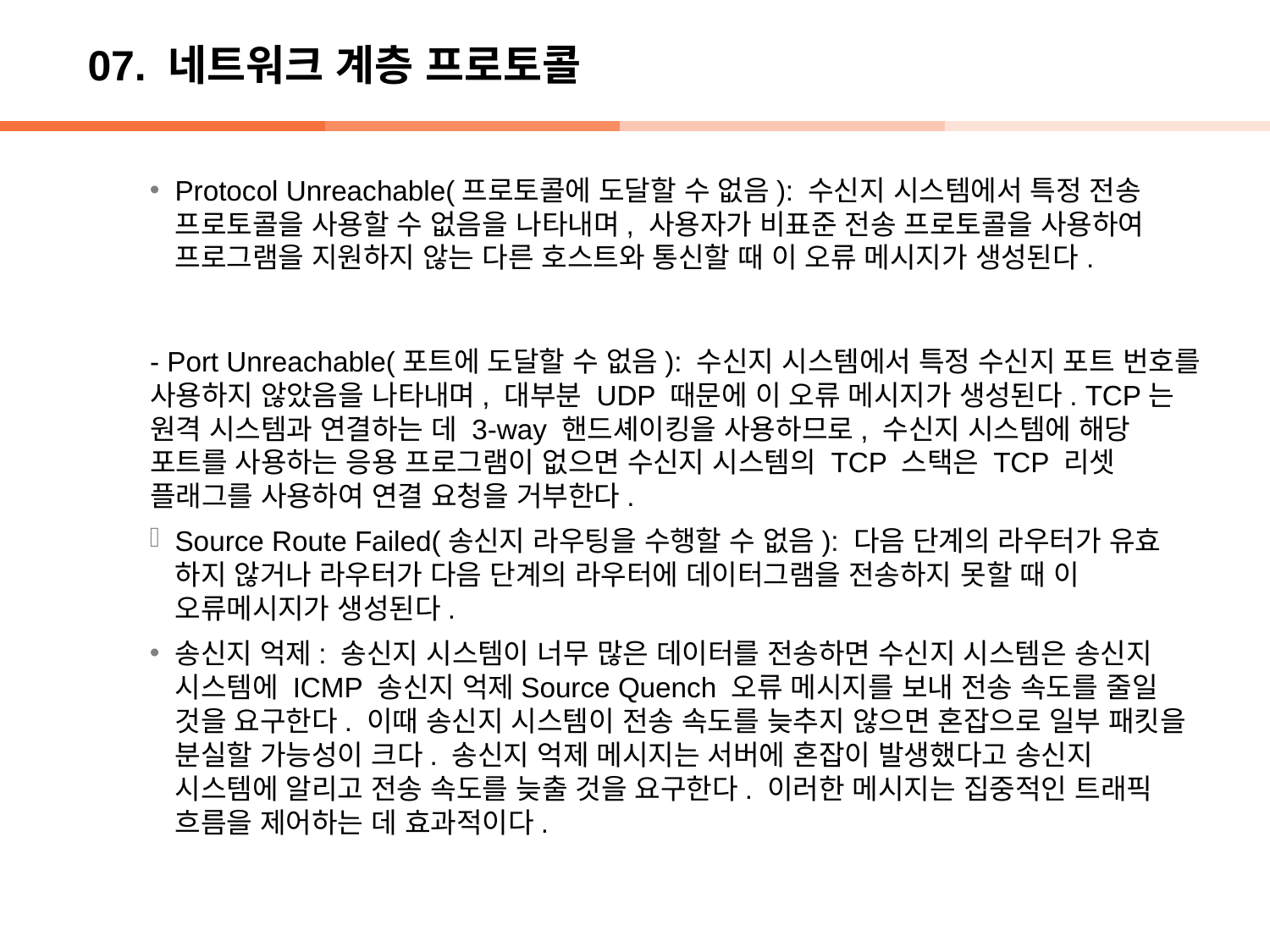

# 07. 네트워크 계층 프로토콜
Protocol Unreachable(프로토콜에 도달할 수 없음): 수신지 시스템에서 특정 전송 프로토콜을 사용할 수 없음을 나타내며, 사용자가 비표준 전송 프로토콜을 사용하여 프로그램을 지원하지 않는 다른 호스트와 통신할 때 이 오류 메시지가 생성된다.

- Port Unreachable(포트에 도달할 수 없음): 수신지 시스템에서 특정 수신지 포트 번호를 사용하지 않았음을 나타내며, 대부분 UDP 때문에 이 오류 메시지가 생성된다. TCP는 원격 시스템과 연결하는 데 3-way 핸드셰이킹을 사용하므로, 수신지 시스템에 해당 포트를 사용하는 응용 프로그램이 없으면 수신지 시스템의 TCP 스택은 TCP 리셋 플래그를 사용하여 연결 요청을 거부한다.
Source Route Failed(송신지 라우팅을 수행할 수 없음): 다음 단계의 라우터가 유효 하지 않거나 라우터가 다음 단계의 라우터에 데이터그램을 전송하지 못할 때 이 오류메시지가 생성된다.
송신지 억제: 송신지 시스템이 너무 많은 데이터를 전송하면 수신지 시스템은 송신지 시스템에 ICMP 송신지 억제Source Quench 오류 메시지를 보내 전송 속도를 줄일 것을 요구한다. 이때 송신지 시스템이 전송 속도를 늦추지 않으면 혼잡으로 일부 패킷을 분실할 가능성이 크다. 송신지 억제 메시지는 서버에 혼잡이 발생했다고 송신지 시스템에 알리고 전송 속도를 늦출 것을 요구한다. 이러한 메시지는 집중적인 트래픽 흐름을 제어하는 데 효과적이다.